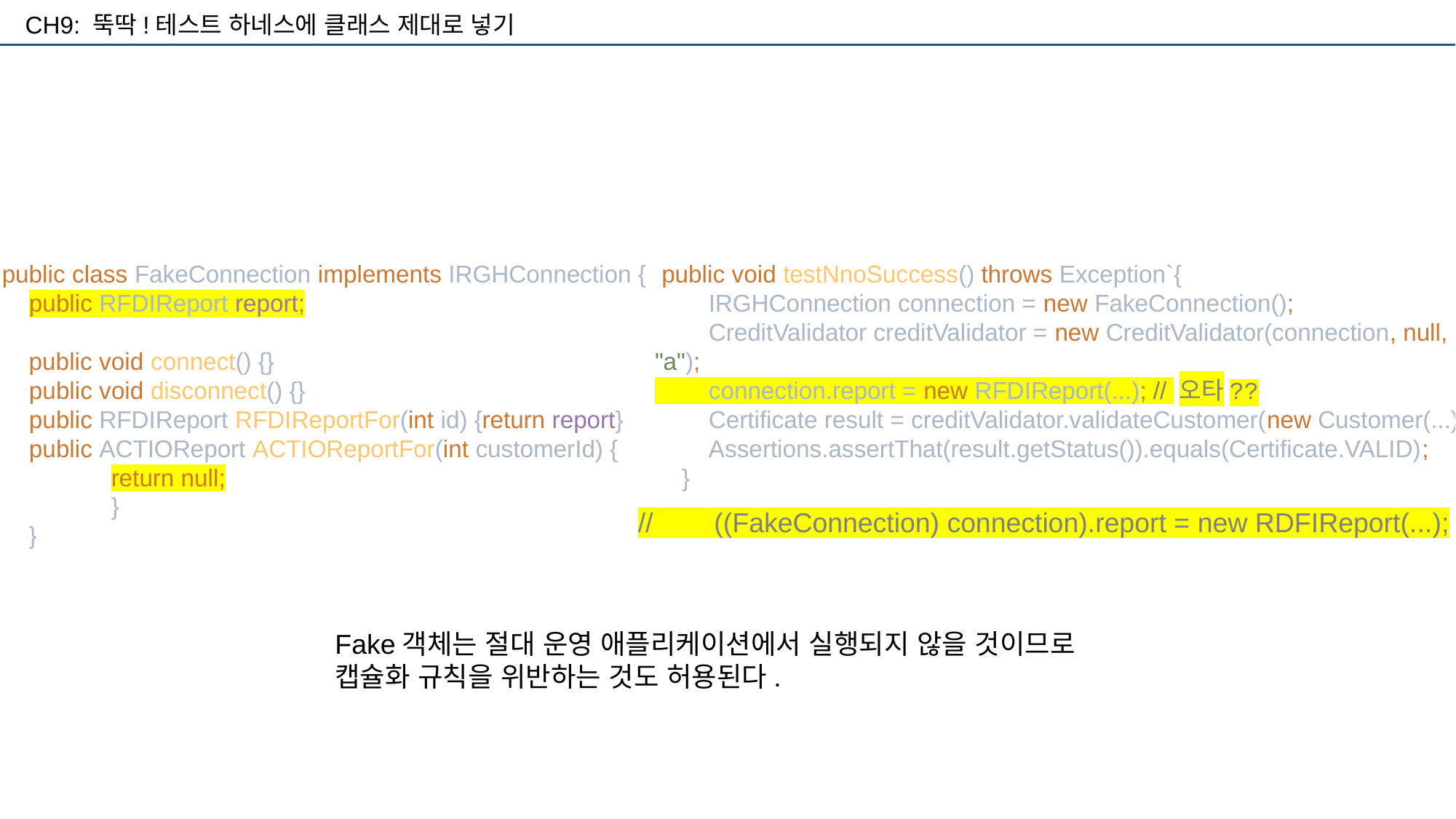

CH9: 뚝딱!테스트 하네스에 클래스 제대로 넣기
public class FakeConnection implements IRGHConnection {
    public RFDIReport report;
    public void connect() {}
    public void disconnect() {}
    public RFDIReport RFDIReportFor(int id) {return report}
    public ACTIOReport ACTIOReportFor(int customerId) {
	return null;
	}
    }
 public void testNnoSuccess() throws Exception`{
        IRGHConnection connection = new FakeConnection();
        CreditValidator creditValidator = new CreditValidator(connection, null, "a");
        connection.report = new RFDIReport(...); // 오타??
        Certificate result = creditValidator.validateCustomer(new Customer(...));
        Assertions.assertThat(result.getStatus()).equals(Certificate.VALID);
    }
//        ((FakeConnection) connection).report = new RDFIReport(...);
Fake객체는 절대 운영 애플리케이션에서 실행되지 않을 것이므로
캡슐화 규칙을 위반하는 것도 허용된다.